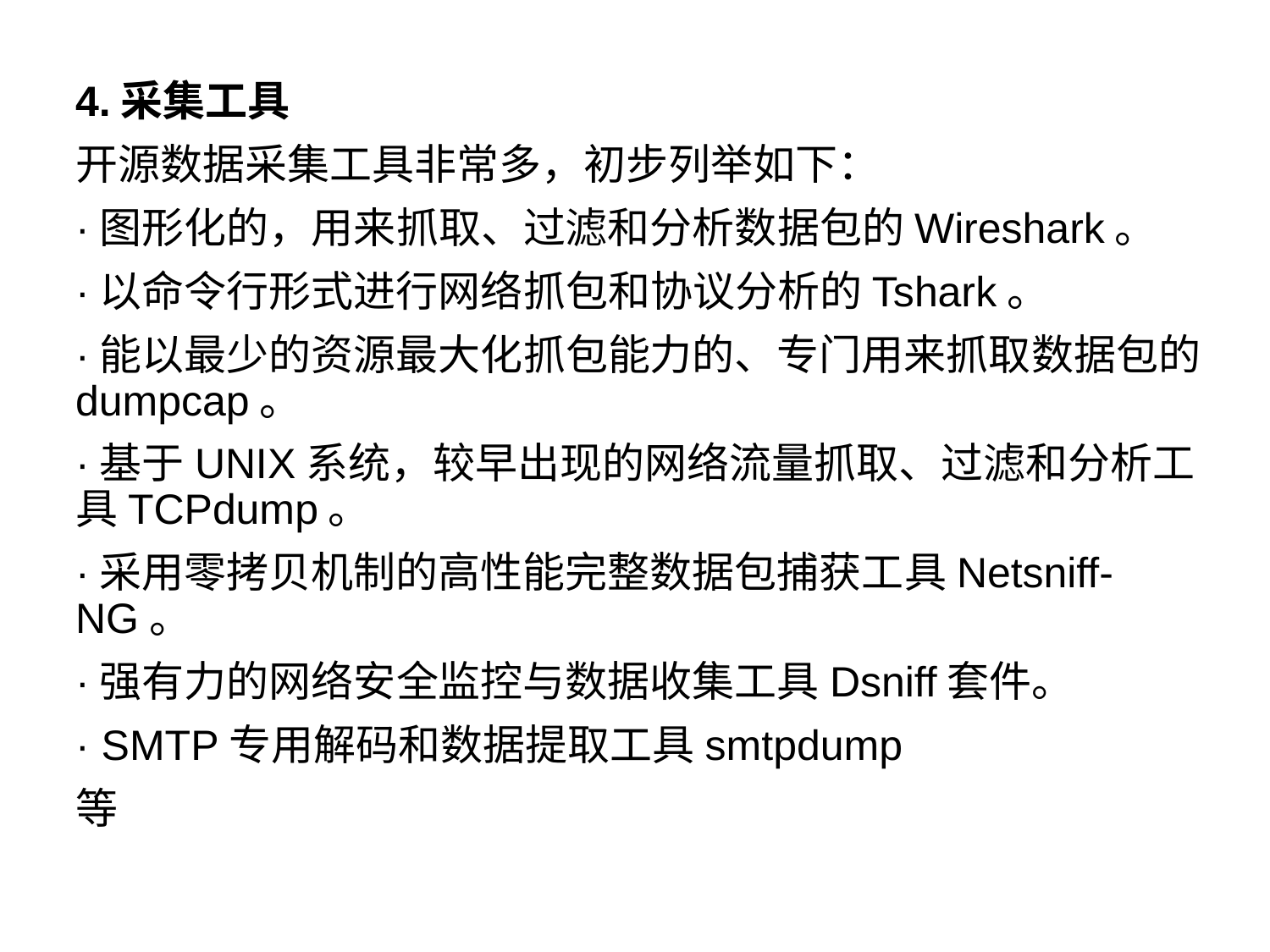

4.采集工具
开源数据采集工具非常多，初步列举如下：
·图形化的，用来抓取、过滤和分析数据包的Wireshark。
·以命令行形式进行网络抓包和协议分析的Tshark。
·能以最少的资源最大化抓包能力的、专门用来抓取数据包的dumpcap。
·基于UNIX系统，较早出现的网络流量抓取、过滤和分析工具TCPdump。
·采用零拷贝机制的高性能完整数据包捕获工具Netsniff-NG。
·强有力的网络安全监控与数据收集工具Dsniff套件。
· SMTP专用解码和数据提取工具smtpdump
等